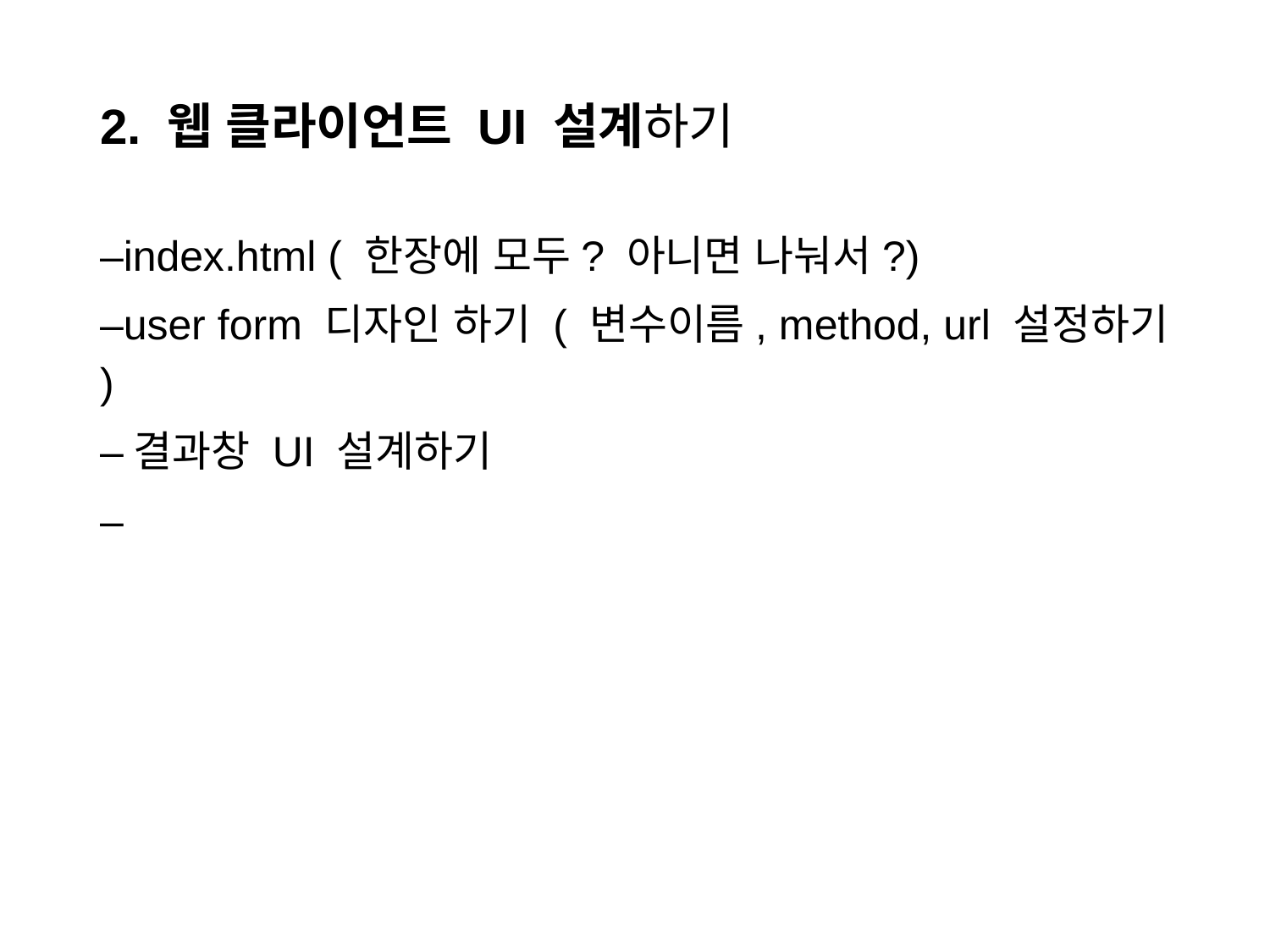

# 2. 웹 클라이언트 UI 설계하기
–index.html ( 한장에 모두? 아니면 나눠서?)
–user form 디자인 하기 ( 변수이름, method, url 설정하기 )
–결과창 UI 설계하기
–